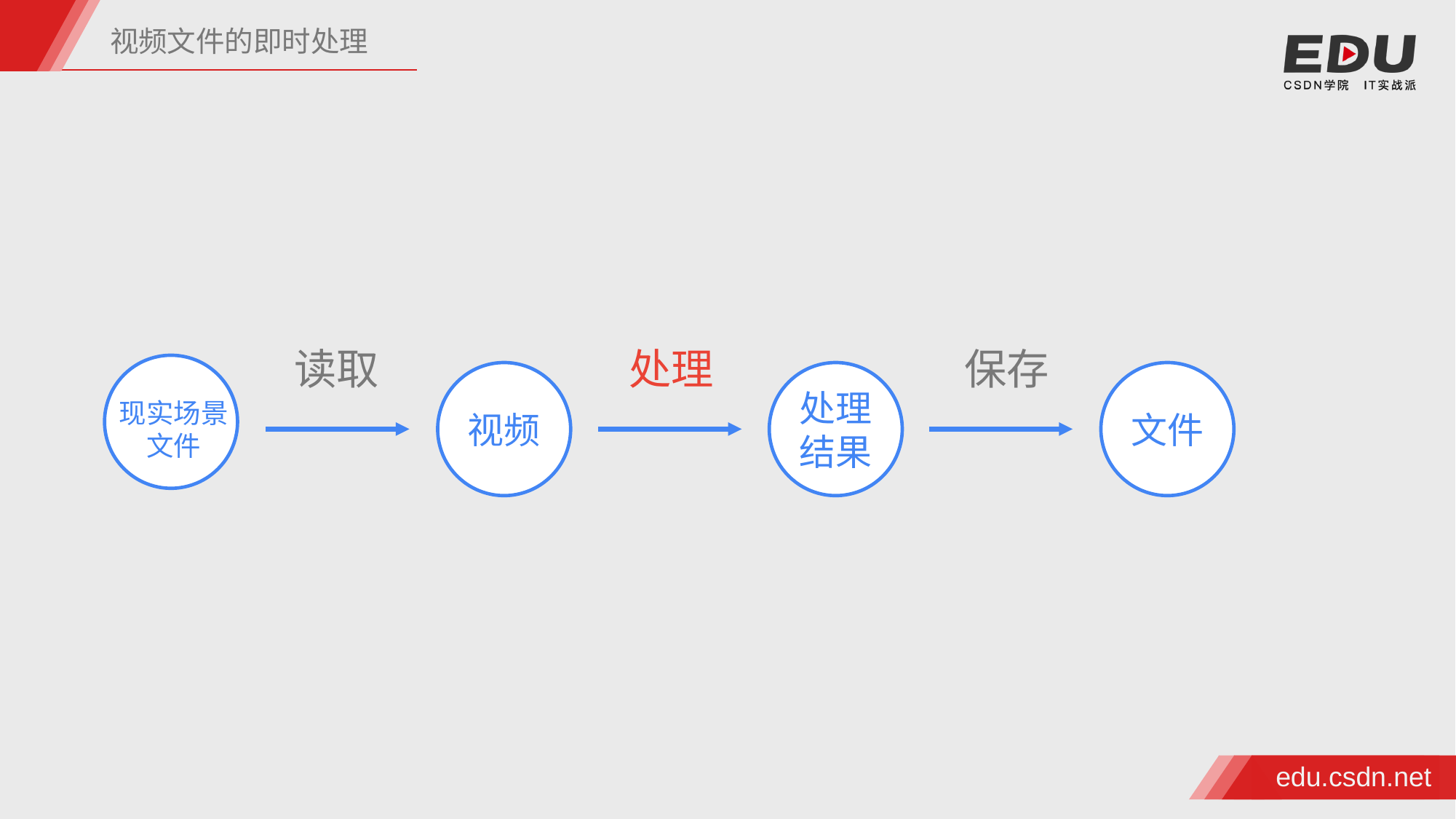

视频文件的即时处理
读取
处理
保存

视频
处理结果
文件
现实场景
文件